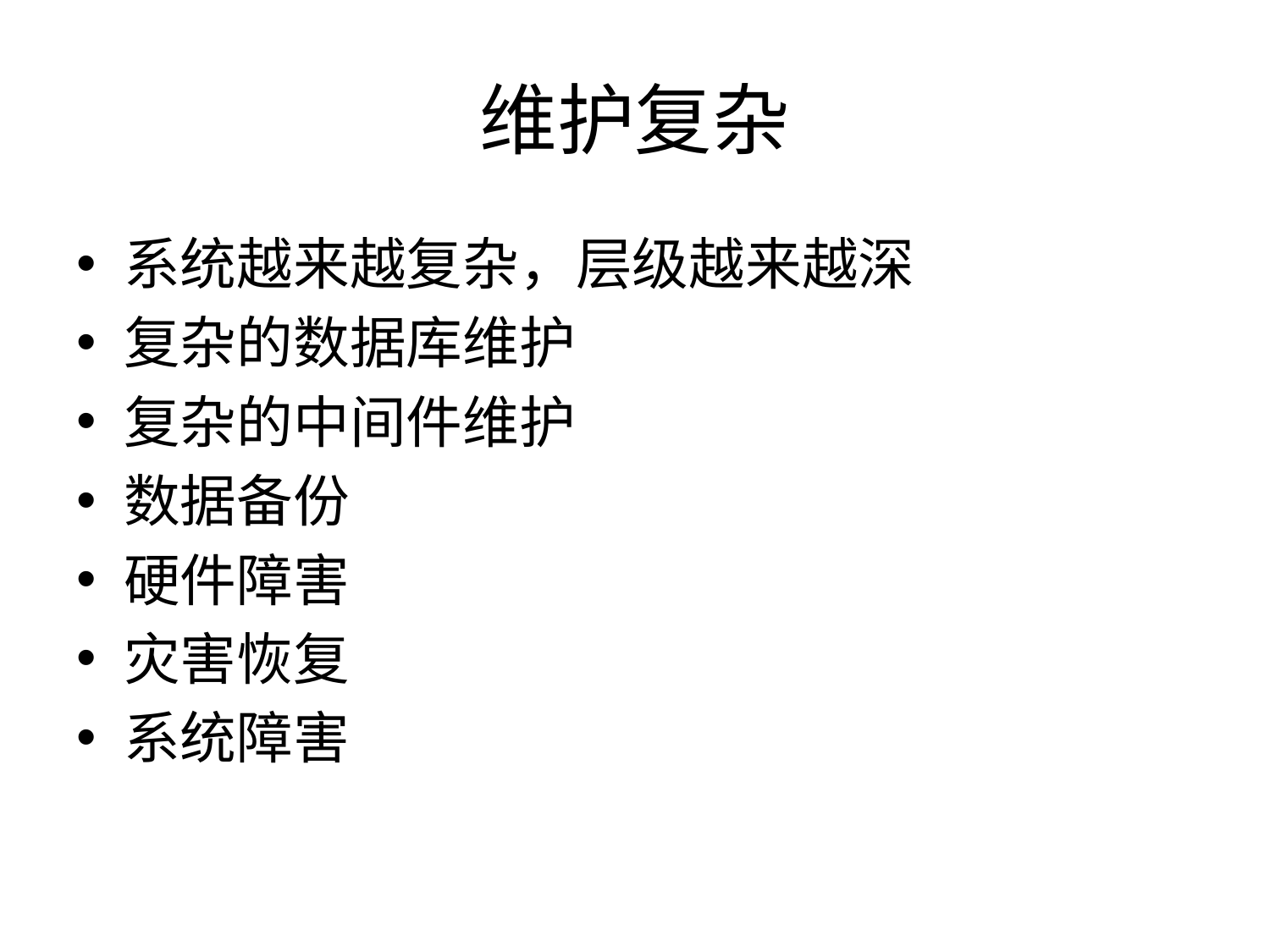

# 维护复杂
系统越来越复杂，层级越来越深
复杂的数据库维护
复杂的中间件维护
数据备份
硬件障害
灾害恢复
系统障害